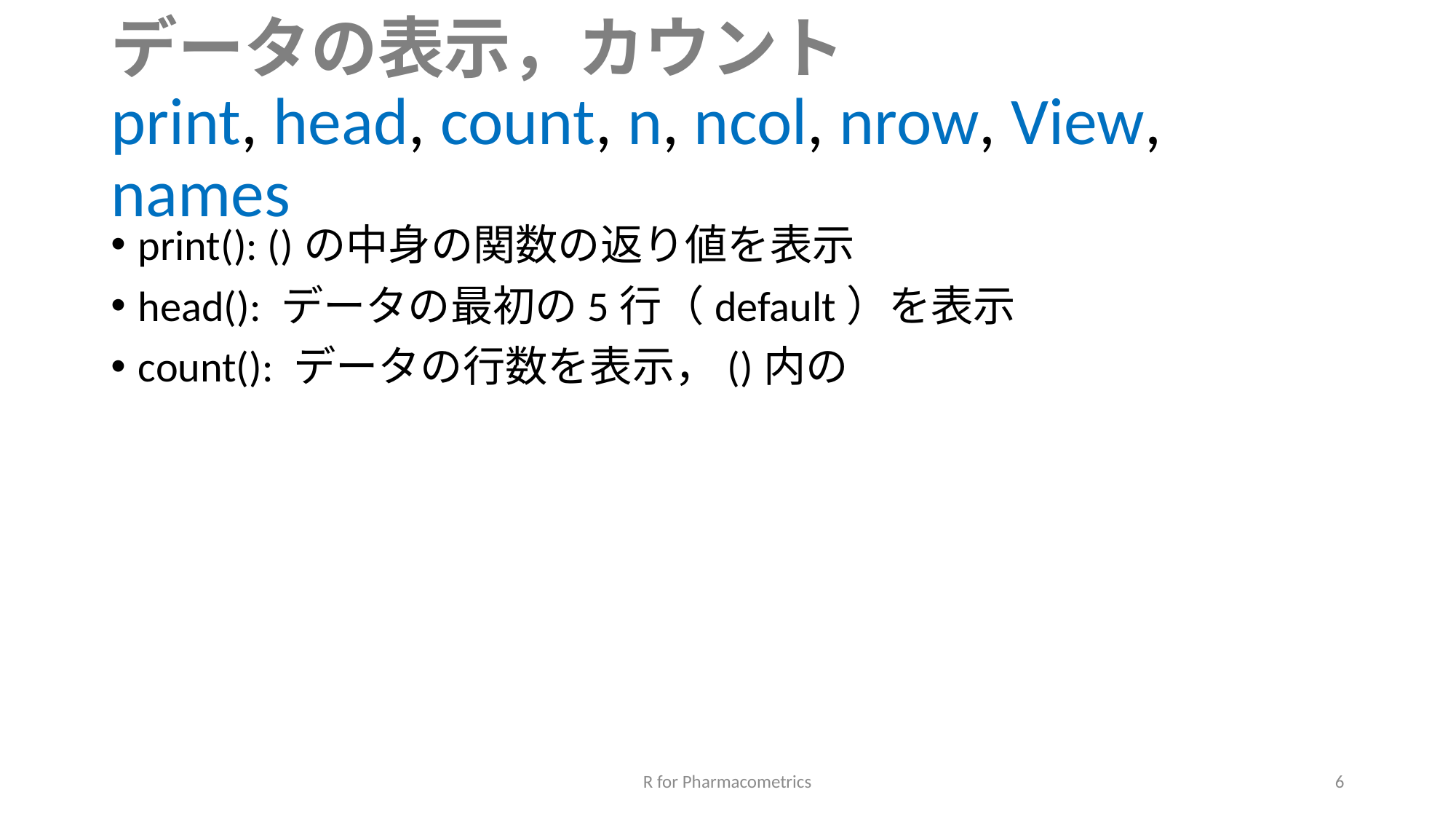

# データの表示，カウント print, head, count, n, ncol, nrow, View, names
print(): ()の中身の関数の返り値を表示
head(): データの最初の5行（default）を表示
count(): データの行数を表示，()内の
R for Pharmacometrics
6